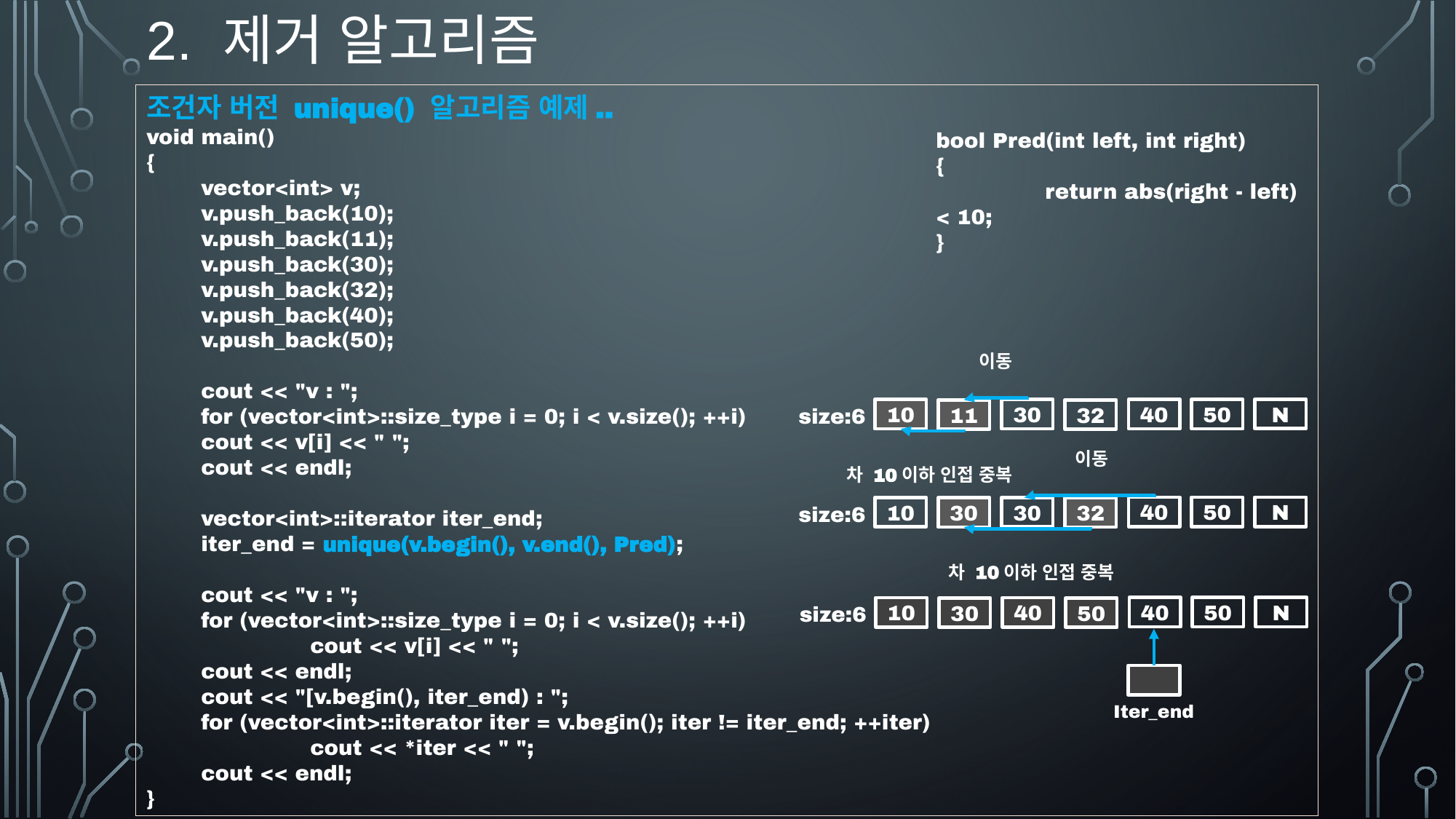

# 2. 제거 알고리즘
조건자 버전 unique() 알고리즘 예제..
void main()
{
vector<int> v;
v.push_back(10);
v.push_back(11);
v.push_back(30);
v.push_back(32);
v.push_back(40);
v.push_back(50);

cout << "v : ";
for (vector<int>::size_type i = 0; i < v.size(); ++i)
cout << v[i] << " ";
cout << endl;

vector<int>::iterator iter_end;
iter_end = unique(v.begin(), v.end(), Pred);

cout << "v : ";
for (vector<int>::size_type i = 0; i < v.size(); ++i)
	cout << v[i] << " ";
cout << endl;
cout << "[v.begin(), iter_end) : ";
for (vector<int>::iterator iter = v.begin(); iter != iter_end; ++iter)
	cout << *iter << " ";
cout << endl;
}
bool Pred(int left, int right)
{
	return abs(right - left) < 10;
}
이동
size:6
N
40
50
10
30
11
32
이동
차 10이하 인접 중복
size:6
N
40
50
10
30
30
32
차 10이하 인접 중복
size:6
N
40
50
10
40
30
50

Iter_end